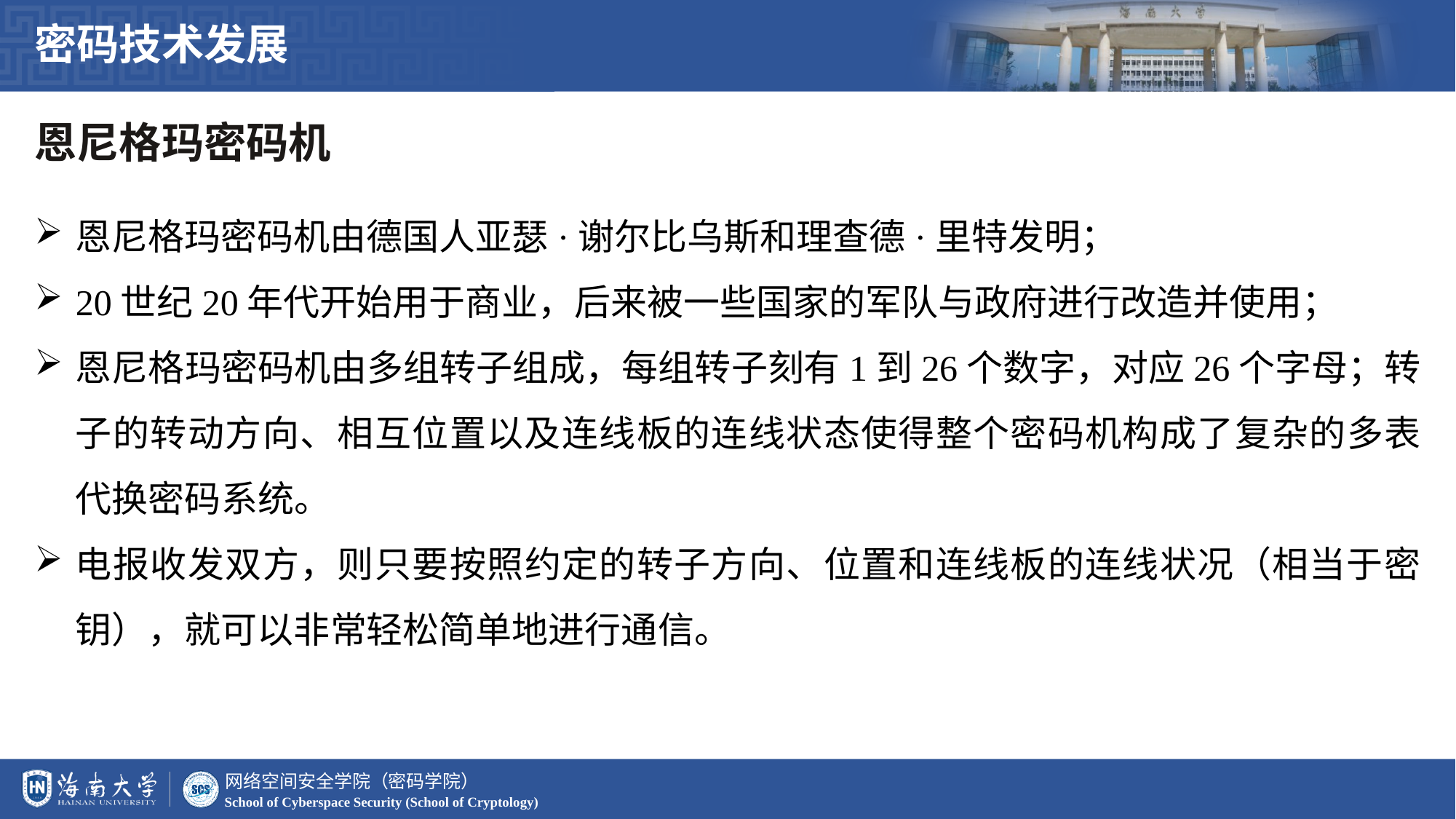

密码技术发展
恩尼格玛密码机
恩尼格玛密码机由德国人亚瑟·谢尔比乌斯和理查德·里特发明；
20世纪20年代开始用于商业，后来被一些国家的军队与政府进行改造并使用；
恩尼格玛密码机由多组转子组成，每组转子刻有1到26个数字，对应26个字母；转子的转动方向、相互位置以及连线板的连线状态使得整个密码机构成了复杂的多表代换密码系统。
电报收发双方，则只要按照约定的转子方向、位置和连线板的连线状况（相当于密钥），就可以非常轻松简单地进行通信。
47